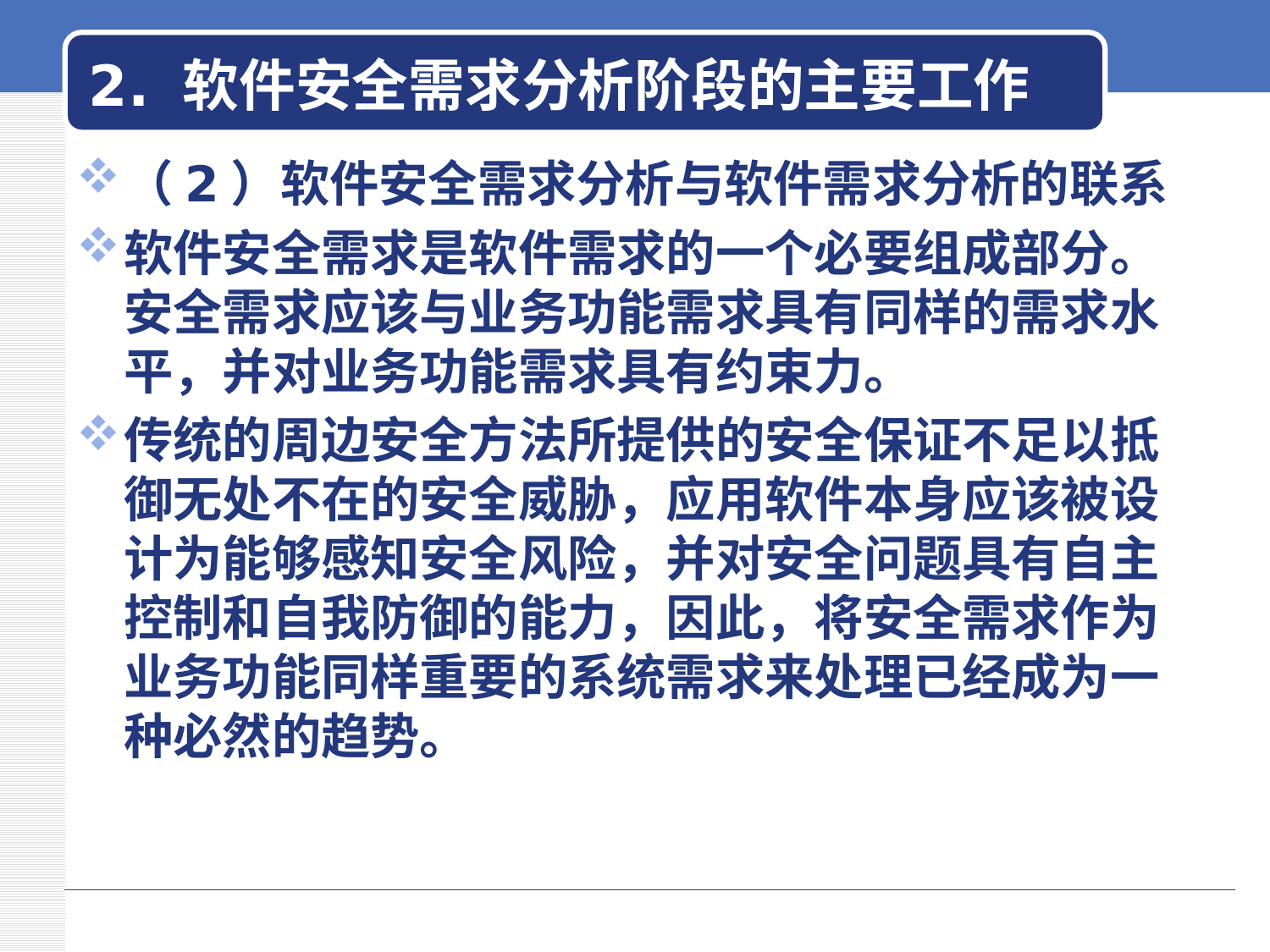

# 2. 软件安全需求分析阶段的主要工作
（2）软件安全需求分析与软件需求分析的联系
软件安全需求是软件需求的一个必要组成部分。安全需求应该与业务功能需求具有同样的需求水平，并对业务功能需求具有约束力。
传统的周边安全方法所提供的安全保证不足以抵御无处不在的安全威胁，应用软件本身应该被设计为能够感知安全风险，并对安全问题具有自主控制和自我防御的能力，因此，将安全需求作为业务功能同样重要的系统需求来处理已经成为一种必然的趋势。